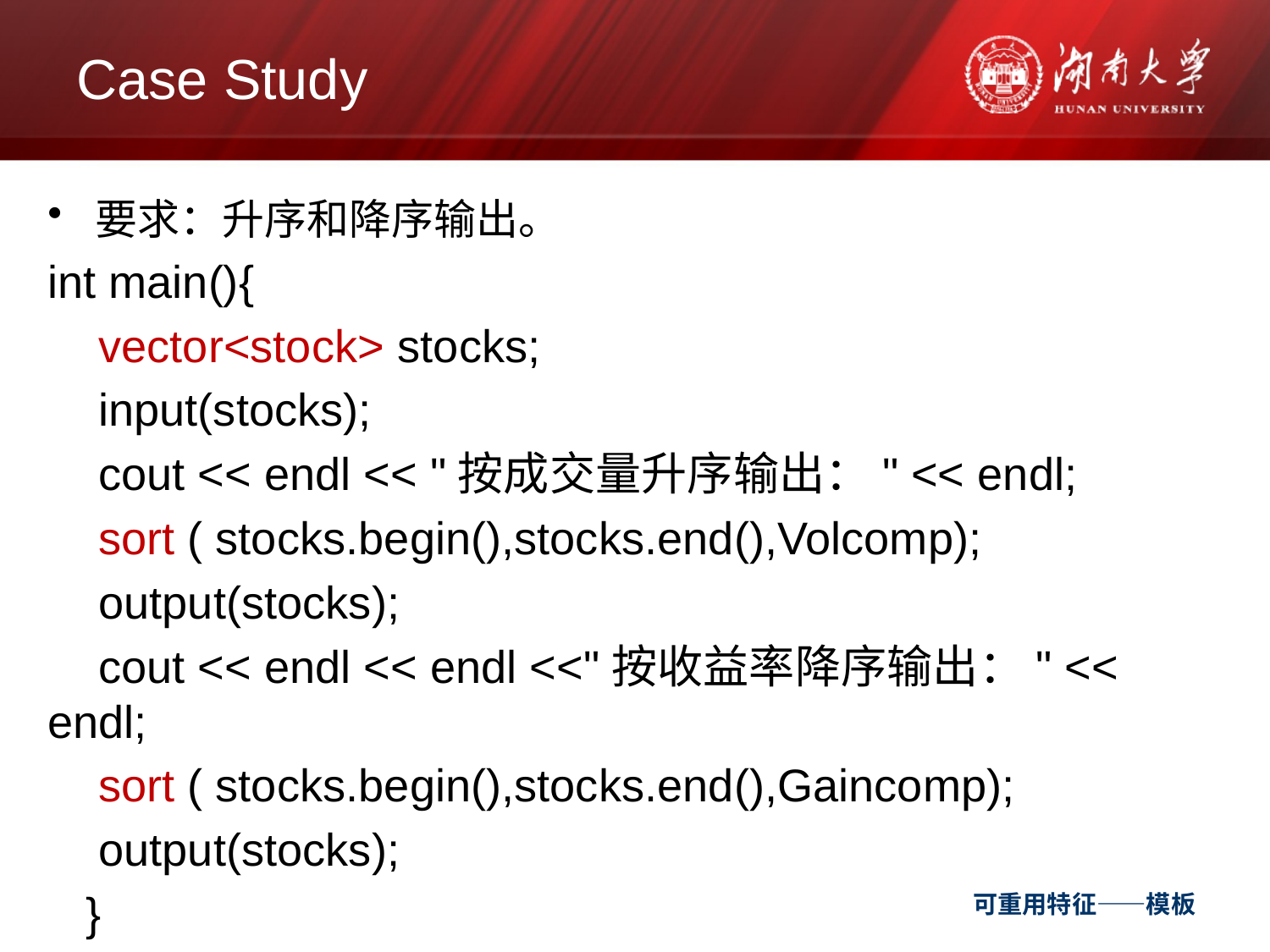

# Case Study
要求：升序和降序输出。
int main(){
    vector<stock> stocks;
    input(stocks);
    cout << endl << "按成交量升序输出：" << endl;
    sort ( stocks.begin(),stocks.end(),Volcomp);
    output(stocks);
    cout << endl << endl <<"按收益率降序输出：" << endl;
    sort ( stocks.begin(),stocks.end(),Gaincomp);
    output(stocks);
   }